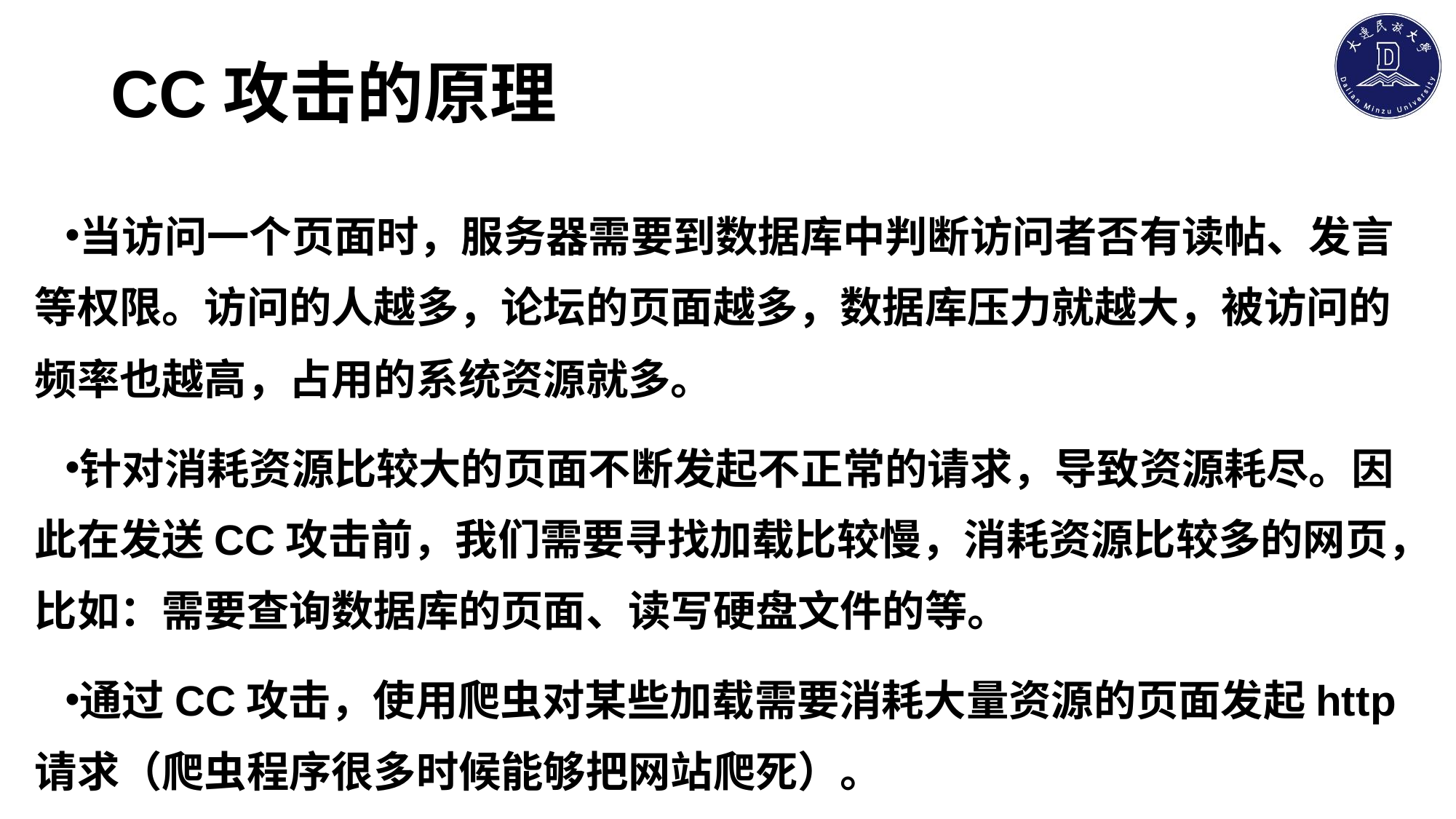

# CC攻击的原理
当访问一个页面时，服务器需要到数据库中判断访问者否有读帖、发言等权限。访问的人越多，论坛的页面越多，数据库压力就越大，被访问的频率也越高，占用的系统资源就多。
针对消耗资源比较大的页面不断发起不正常的请求，导致资源耗尽。因此在发送CC攻击前，我们需要寻找加载比较慢，消耗资源比较多的网页，比如：需要查询数据库的页面、读写硬盘文件的等。
通过CC攻击，使用爬虫对某些加载需要消耗大量资源的页面发起http请求（爬虫程序很多时候能够把网站爬死）。